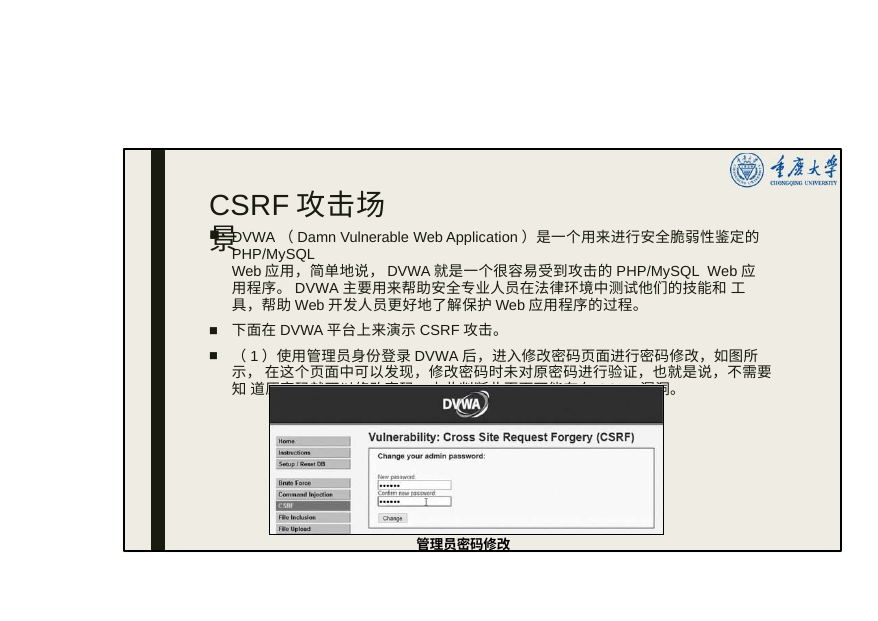

# CSRF攻击场景
DVWA（Damn Vulnerable Web Application）是一个用来进行安全脆弱性鉴定的 PHP/MySQL Web应用，简单地说，DVWA就是一个很容易受到攻击的PHP/MySQL  Web应用程序。DVWA主要用来帮助安全专业人员在法律环境中测试他们的技能和 工具，帮助Web开发人员更好地了解保护Web应用程序的过程。
下面在DVWA平台上来演示CSRF攻击。
（1）使用管理员身份登录DVWA后，进入修改密码页面进行密码修改，如图所示， 在这个页面中可以发现，修改密码时未对原密码进行验证，也就是说，不需要知 道原密码就可以修改密码，由此判断此页面可能存在CSRF漏洞。

管理员密码修改